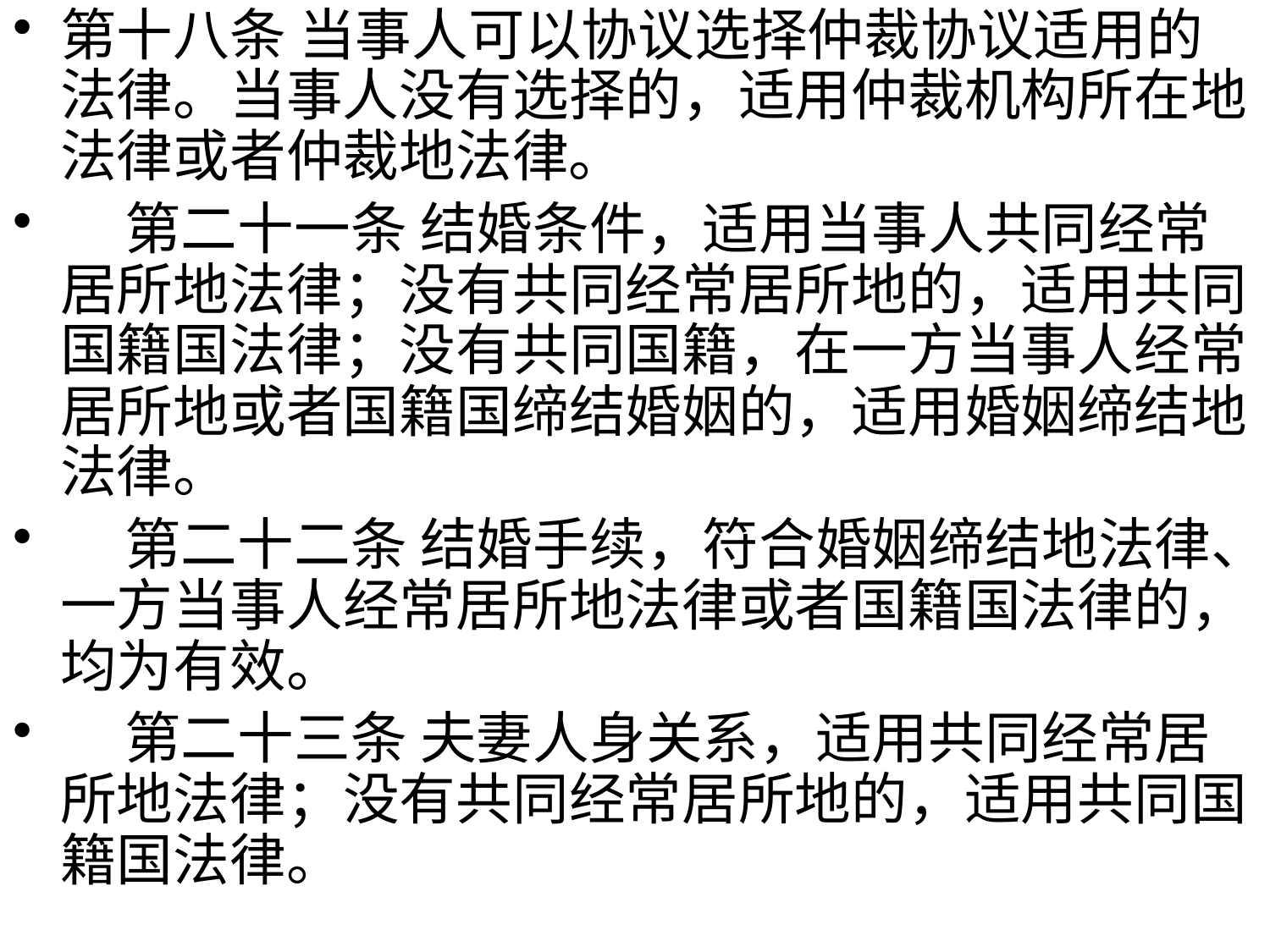

第十八条 当事人可以协议选择仲裁协议适用的法律。当事人没有选择的，适用仲裁机构所在地法律或者仲裁地法律。
    第二十一条 结婚条件，适用当事人共同经常居所地法律；没有共同经常居所地的，适用共同国籍国法律；没有共同国籍，在一方当事人经常居所地或者国籍国缔结婚姻的，适用婚姻缔结地法律。
    第二十二条 结婚手续，符合婚姻缔结地法律、一方当事人经常居所地法律或者国籍国法律的，均为有效。
    第二十三条 夫妻人身关系，适用共同经常居所地法律；没有共同经常居所地的，适用共同国籍国法律。